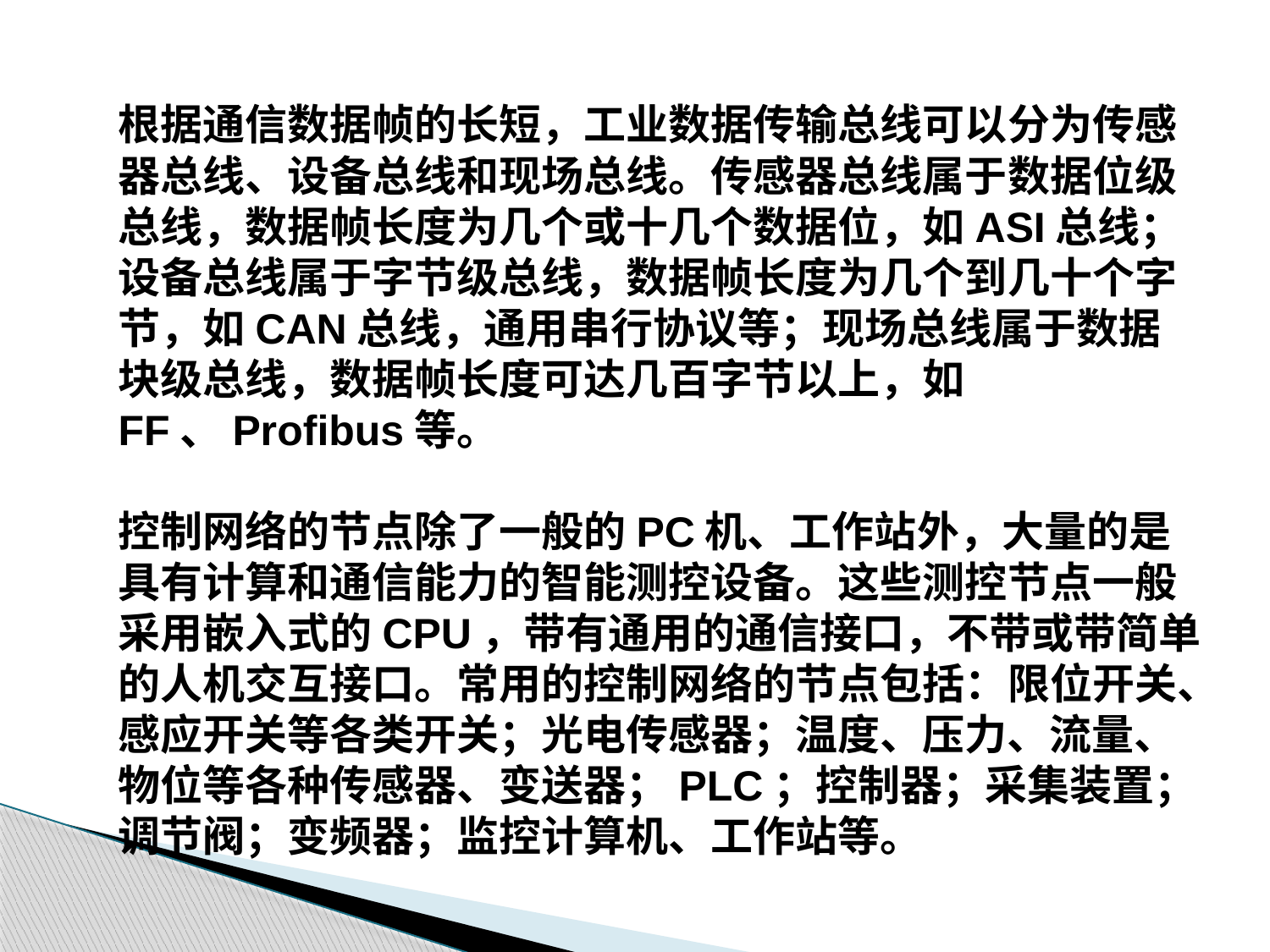

根据通信数据帧的长短，工业数据传输总线可以分为传感器总线、设备总线和现场总线。传感器总线属于数据位级总线，数据帧长度为几个或十几个数据位，如ASI总线；设备总线属于字节级总线，数据帧长度为几个到几十个字节，如CAN总线，通用串行协议等；现场总线属于数据块级总线，数据帧长度可达几百字节以上，如FF、Profibus等。

	控制网络的节点除了一般的PC机、工作站外，大量的是具有计算和通信能力的智能测控设备。这些测控节点一般采用嵌入式的CPU，带有通用的通信接口，不带或带简单的人机交互接口。常用的控制网络的节点包括：限位开关、感应开关等各类开关；光电传感器；温度、压力、流量、物位等各种传感器、变送器；PLC；控制器；采集装置；调节阀；变频器；监控计算机、工作站等。